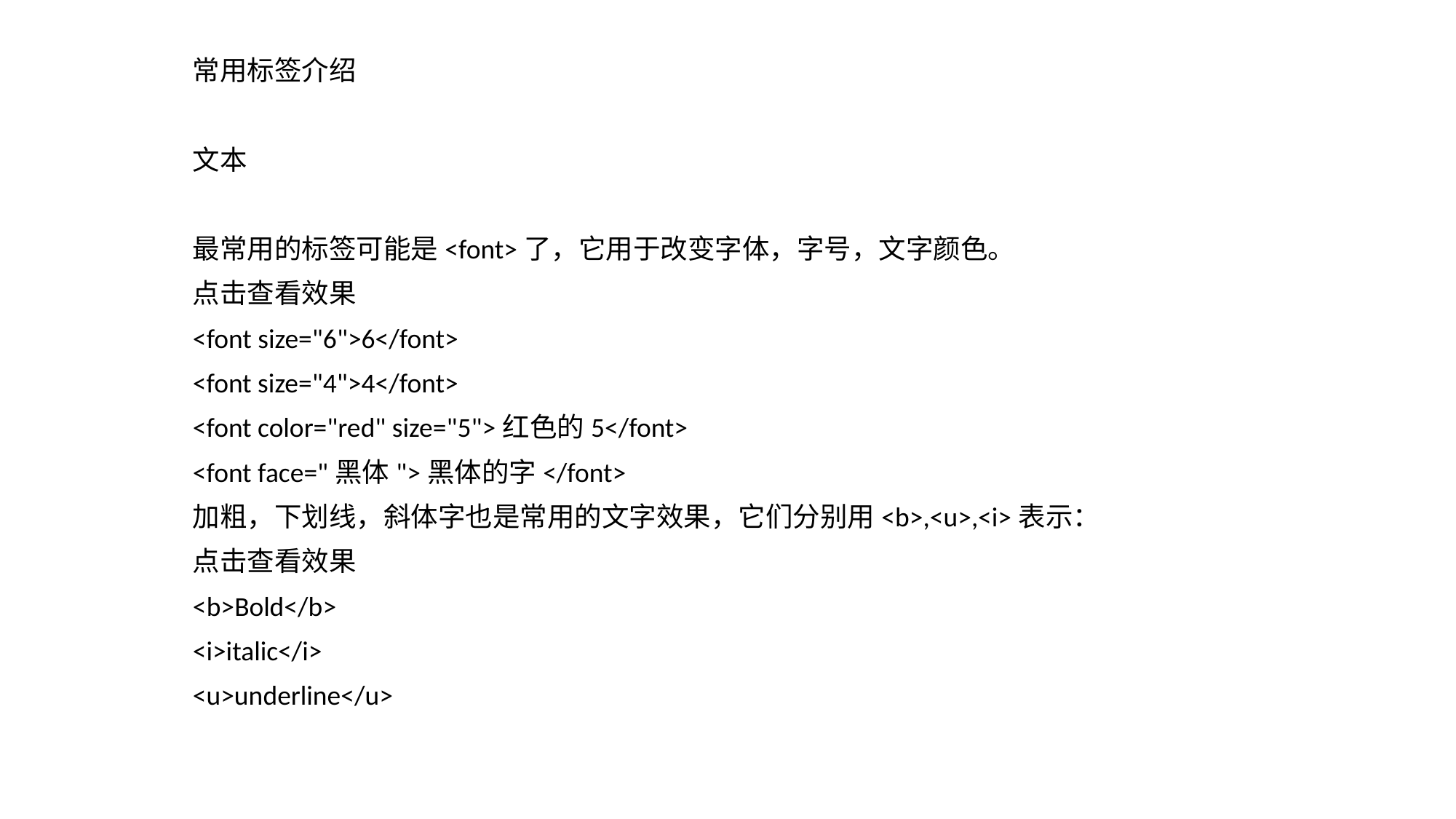

常用标签介绍

文本

最常用的标签可能是<font>了，它用于改变字体，字号，文字颜色。
点击查看效果
<font size="6">6</font>
<font size="4">4</font>
<font color="red" size="5">红色的5</font>
<font face="黑体">黑体的字</font>
加粗，下划线，斜体字也是常用的文字效果，它们分别用<b>,<u>,<i>表示：
点击查看效果
<b>Bold</b>
<i>italic</i>
<u>underline</u>